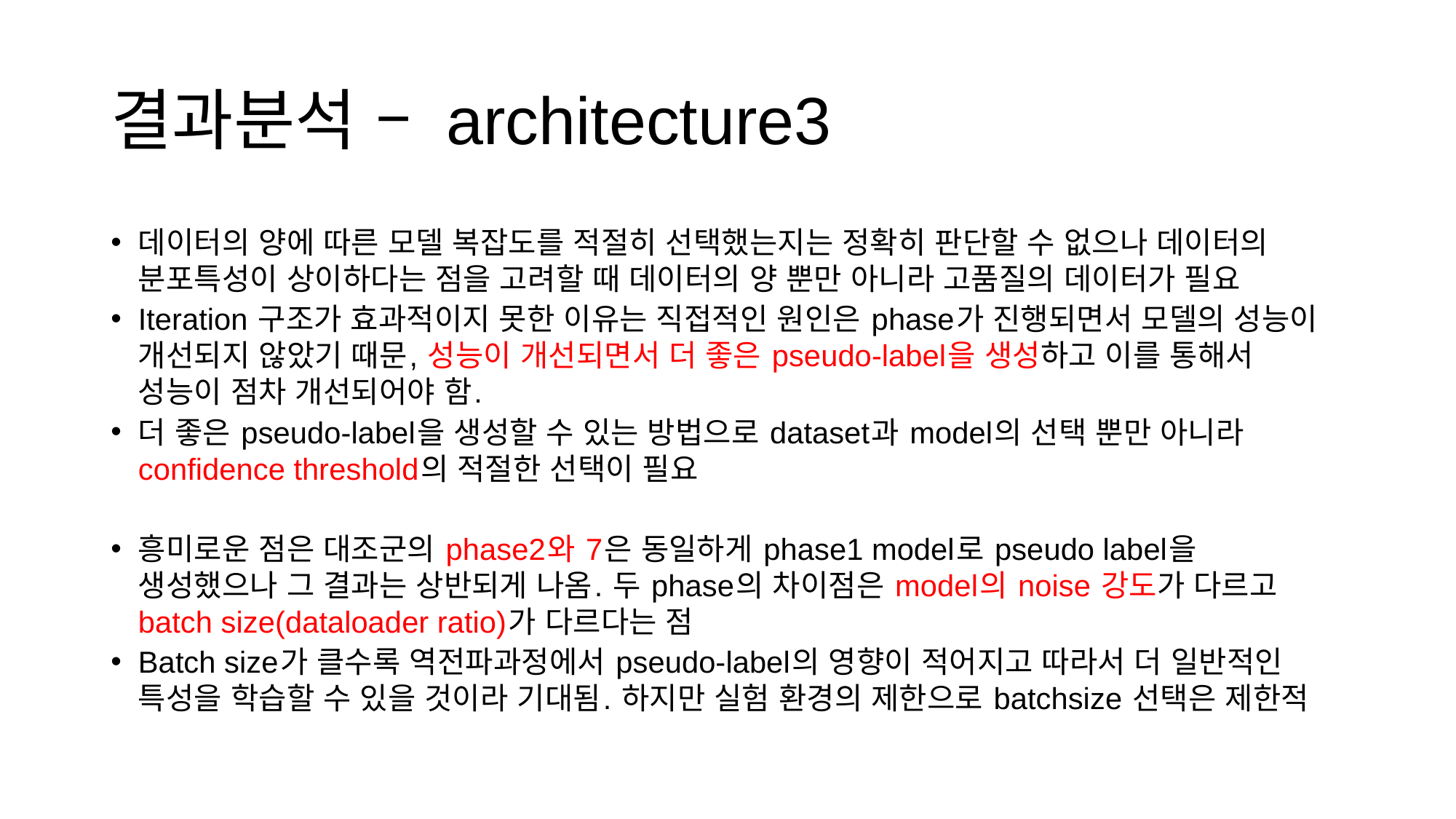

# 결과분석 – architecture3
데이터의 양에 따른 모델 복잡도를 적절히 선택했는지는 정확히 판단할 수 없으나 데이터의 분포특성이 상이하다는 점을 고려할 때 데이터의 양 뿐만 아니라 고품질의 데이터가 필요
Iteration 구조가 효과적이지 못한 이유는 직접적인 원인은 phase가 진행되면서 모델의 성능이 개선되지 않았기 때문, 성능이 개선되면서 더 좋은 pseudo-label을 생성하고 이를 통해서 성능이 점차 개선되어야 함.
더 좋은 pseudo-label을 생성할 수 있는 방법으로 dataset과 model의 선택 뿐만 아니라 confidence threshold의 적절한 선택이 필요

흥미로운 점은 대조군의 phase2와 7은 동일하게 phase1 model로 pseudo label을 생성했으나 그 결과는 상반되게 나옴. 두 phase의 차이점은 model의 noise 강도가 다르고 batch size(dataloader ratio)가 다르다는 점
Batch size가 클수록 역전파과정에서 pseudo-label의 영향이 적어지고 따라서 더 일반적인 특성을 학습할 수 있을 것이라 기대됨. 하지만 실험 환경의 제한으로 batchsize 선택은 제한적